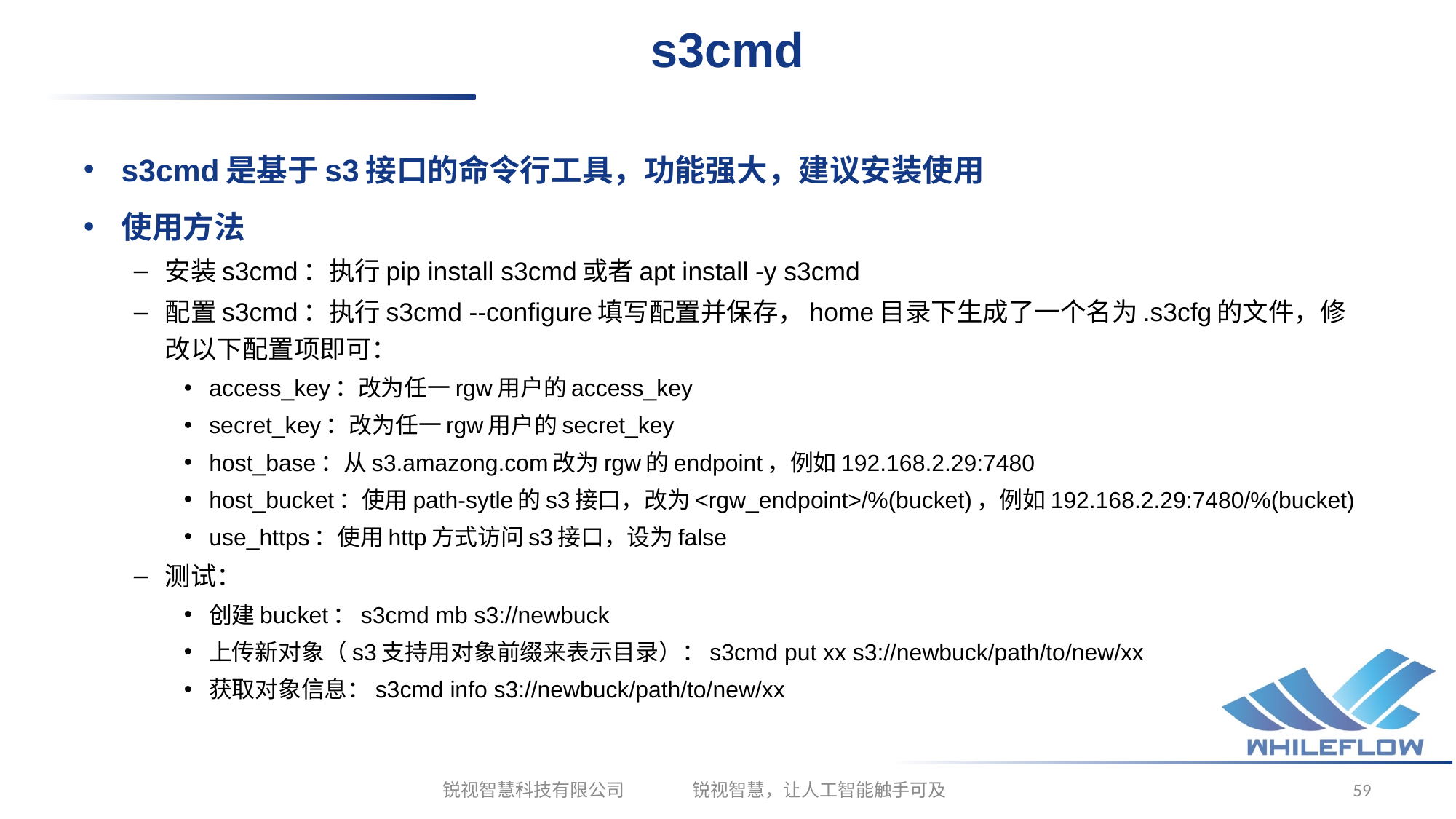

# s3cmd
s3cmd是基于s3接口的命令行工具，功能强大，建议安装使用
使用方法
安装s3cmd：执行pip install s3cmd或者apt install -y s3cmd
配置s3cmd：执行s3cmd --configure填写配置并保存，home目录下生成了一个名为.s3cfg的文件，修改以下配置项即可：
access_key：改为任一rgw用户的access_key
secret_key：改为任一rgw用户的secret_key
host_base：从s3.amazong.com改为rgw的endpoint，例如192.168.2.29:7480
host_bucket：使用path-sytle的s3接口，改为<rgw_endpoint>/%(bucket)，例如192.168.2.29:7480/%(bucket)
use_https：使用http方式访问s3接口，设为false
测试：
创建bucket：s3cmd mb s3://newbuck
上传新对象（s3支持用对象前缀来表示目录）：s3cmd put xx s3://newbuck/path/to/new/xx
获取对象信息：s3cmd info s3://newbuck/path/to/new/xx
锐视智慧科技有限公司            锐视智慧，让人工智能触手可及
59